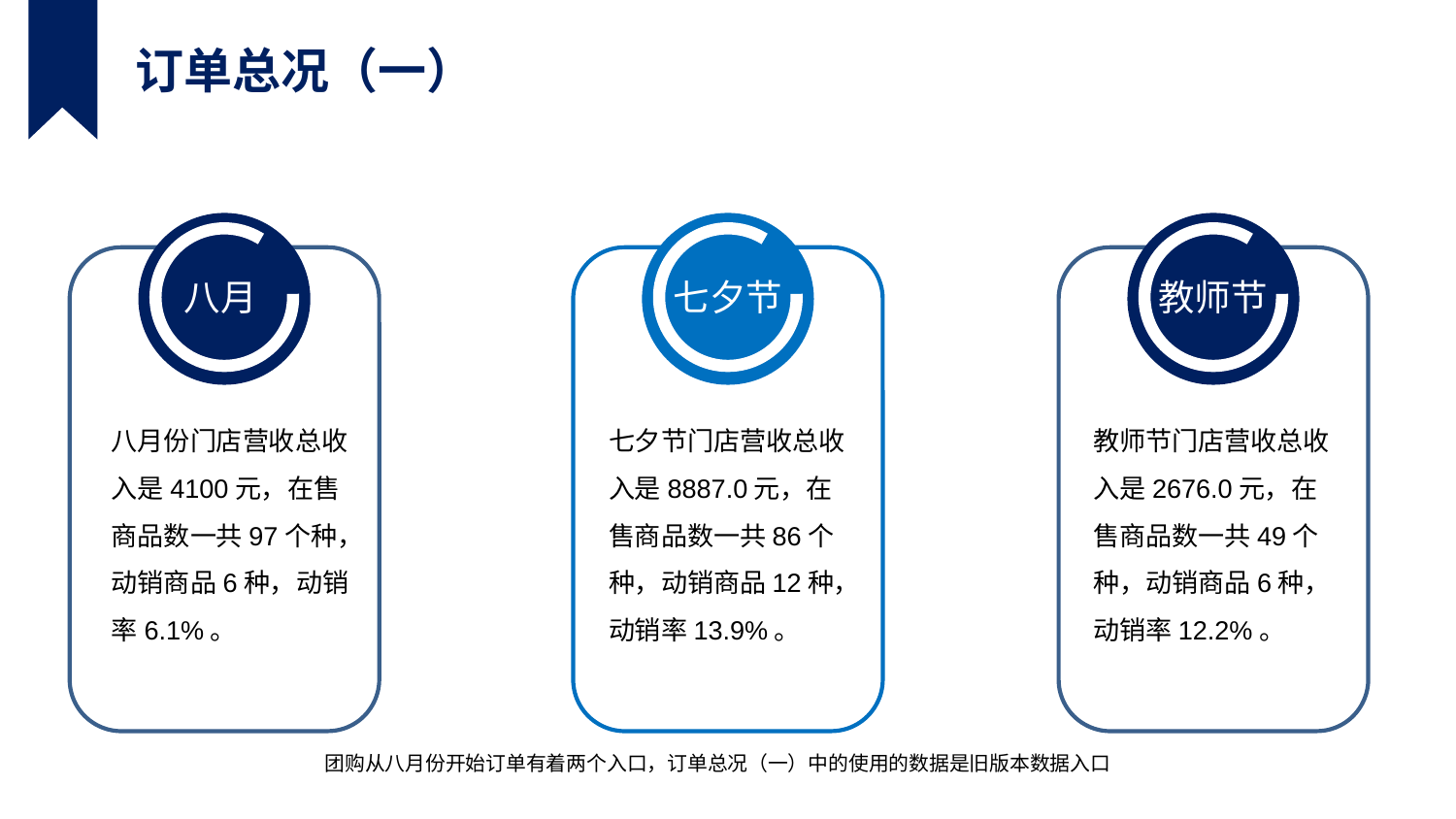

订单总况（一）

八月

七夕节

教师节
八月份门店营收总收入是4100元，在售商品数一共97个种，动销商品6种，动销率6.1%。
七夕节门店营收总收入是8887.0元，在售商品数一共86个种，动销商品12种，动销率13.9%。
教师节门店营收总收入是2676.0元，在售商品数一共49个种，动销商品6种，动销率12.2%。
团购从八月份开始订单有着两个入口，订单总况（一）中的使用的数据是旧版本数据入口